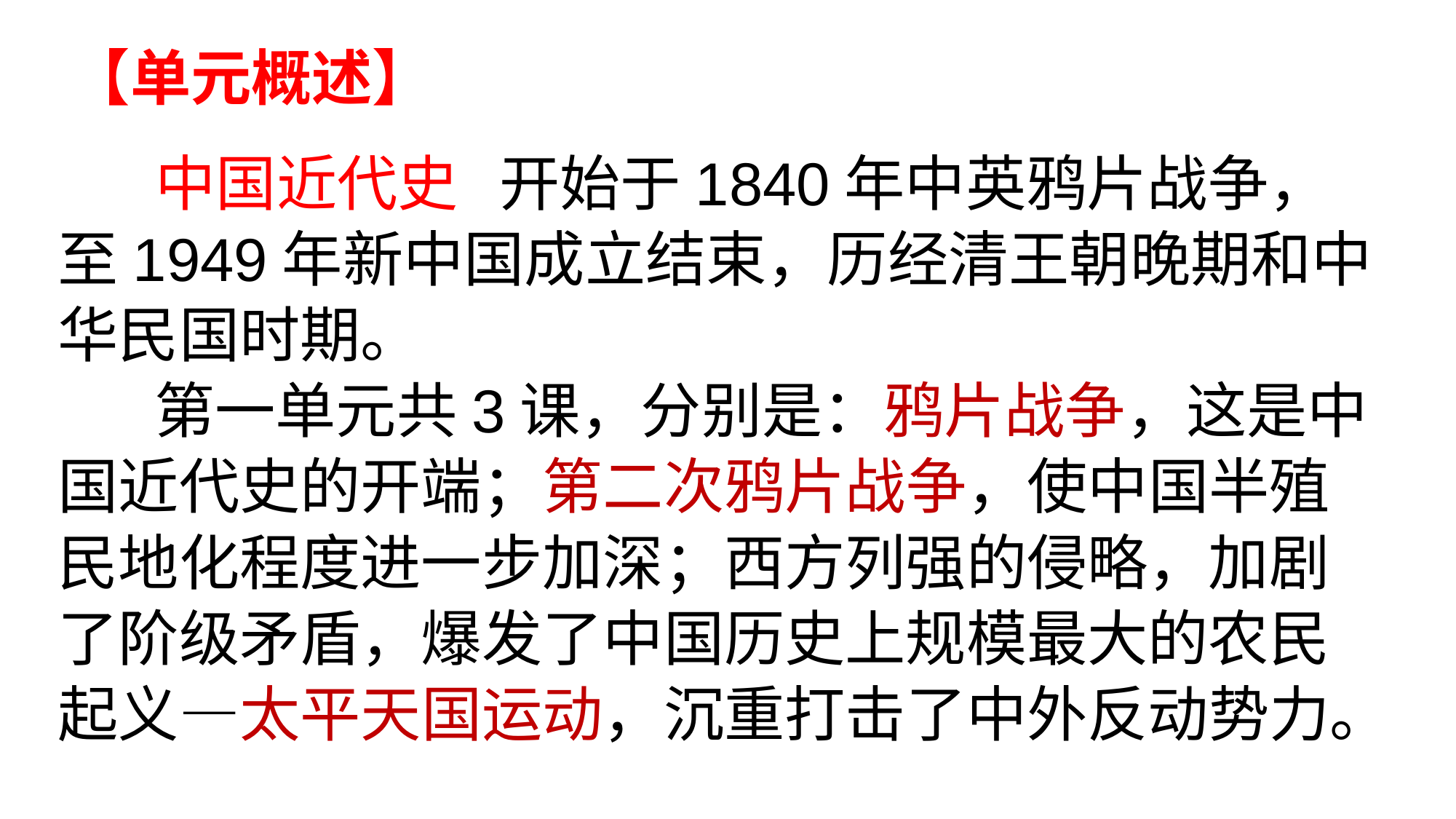

【单元概述】
      中国近代史   开始于1840年中英鸦片战争，至1949年新中国成立结束，历经清王朝晚期和中华民国时期。
      第一单元共3课，分别是：鸦片战争，这是中国近代史的开端；第二次鸦片战争，使中国半殖民地化程度进一步加深；西方列强的侵略，加剧了阶级矛盾，爆发了中国历史上规模最大的农民起义—太平天国运动，沉重打击了中外反动势力。